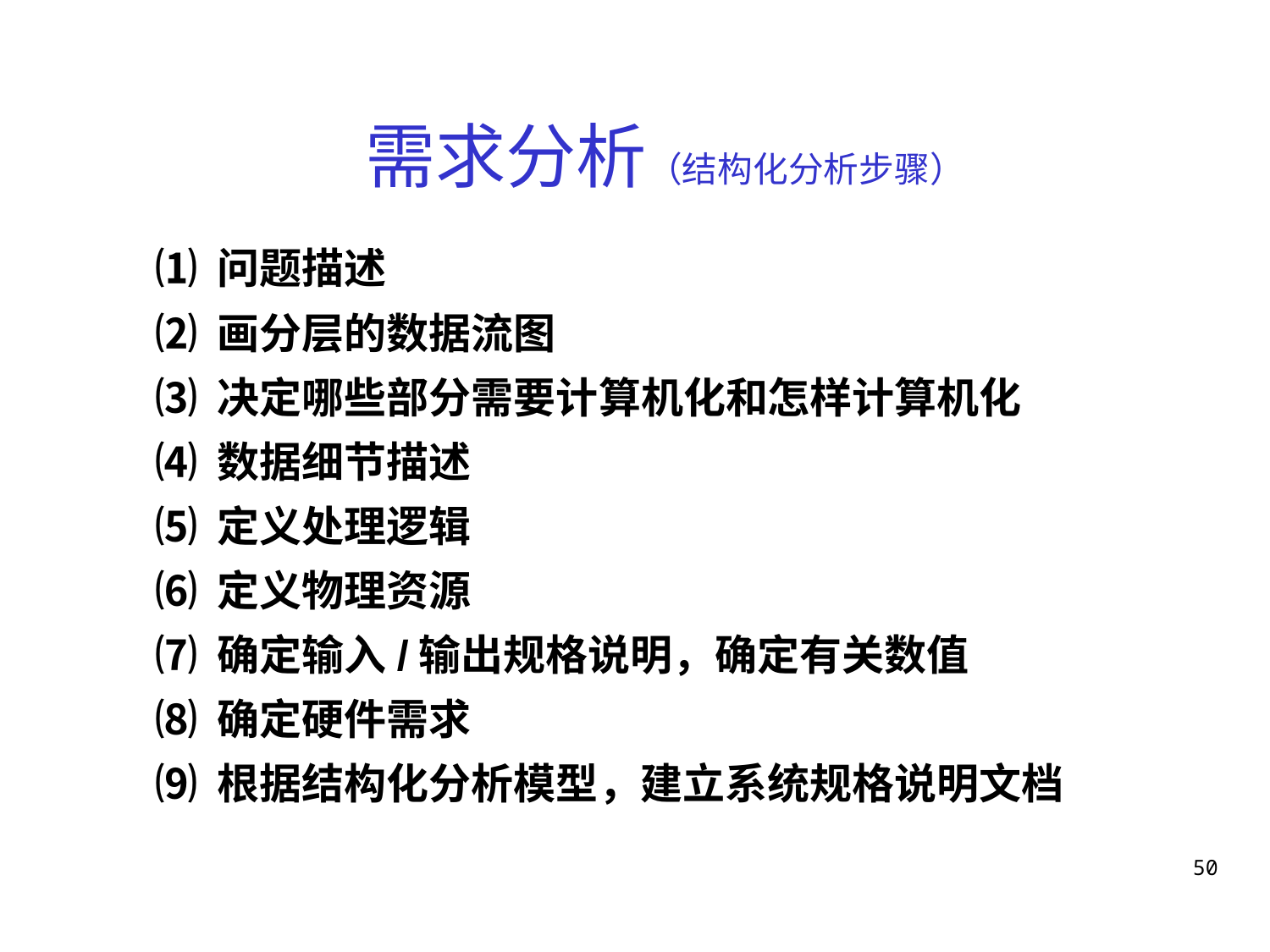

需求分析（结构化分析步骤）
	⑴ 问题描述
	⑵ 画分层的数据流图
	⑶ 决定哪些部分需要计算机化和怎样计算机化
	⑷ 数据细节描述
	⑸ 定义处理逻辑
	⑹ 定义物理资源
	⑺ 确定输入/输出规格说明，确定有关数值
	⑻ 确定硬件需求
	⑼ 根据结构化分析模型，建立系统规格说明文档
50